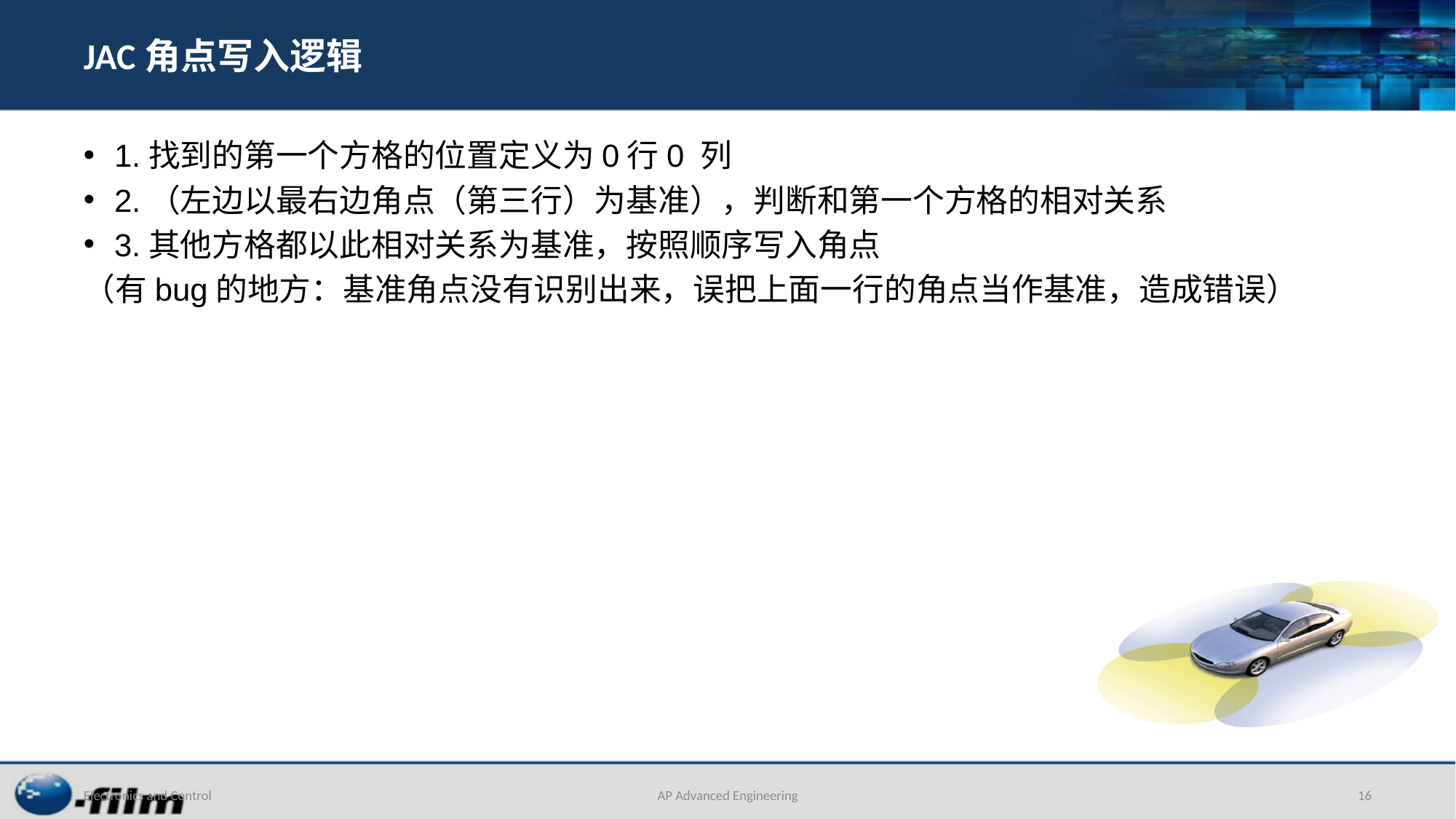

# JAC角点写入逻辑
1.找到的第一个方格的位置定义为0行0 列
2.（左边以最右边角点（第三行）为基准），判断和第一个方格的相对关系
3.其他方格都以此相对关系为基准，按照顺序写入角点
（有bug的地方：基准角点没有识别出来，误把上面一行的角点当作基准，造成错误）
Electronics and Control
AP Advanced Engineering
16